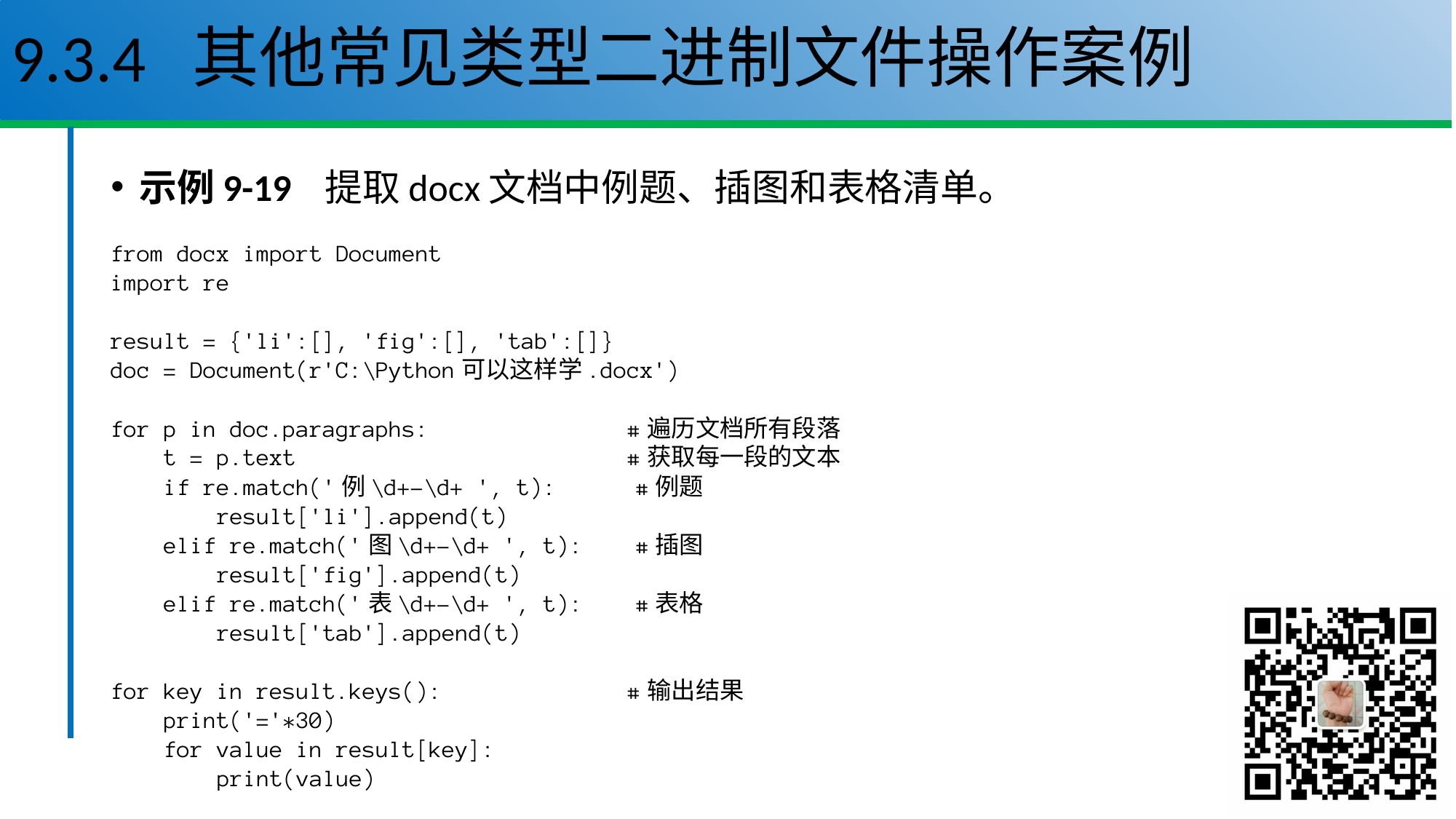

# 9.3.4  其他常见类型二进制文件操作案例
示例9-19   提取docx文档中例题、插图和表格清单。

from docx import Document
import re

result = {'li':[], 'fig':[], 'tab':[]}
doc = Document(r'C:\Python可以这样学.docx')

for p in doc.paragraphs:               #遍历文档所有段落
    t = p.text                         #获取每一段的文本
    if re.match('例\d+-\d+ ', t):      #例题
        result['li'].append(t)
    elif re.match('图\d+-\d+ ', t):    #插图
        result['fig'].append(t)
    elif re.match('表\d+-\d+ ', t):    #表格
        result['tab'].append(t)

for key in result.keys():              #输出结果
    print('='*30)
    for value in result[key]:
        print(value)
33